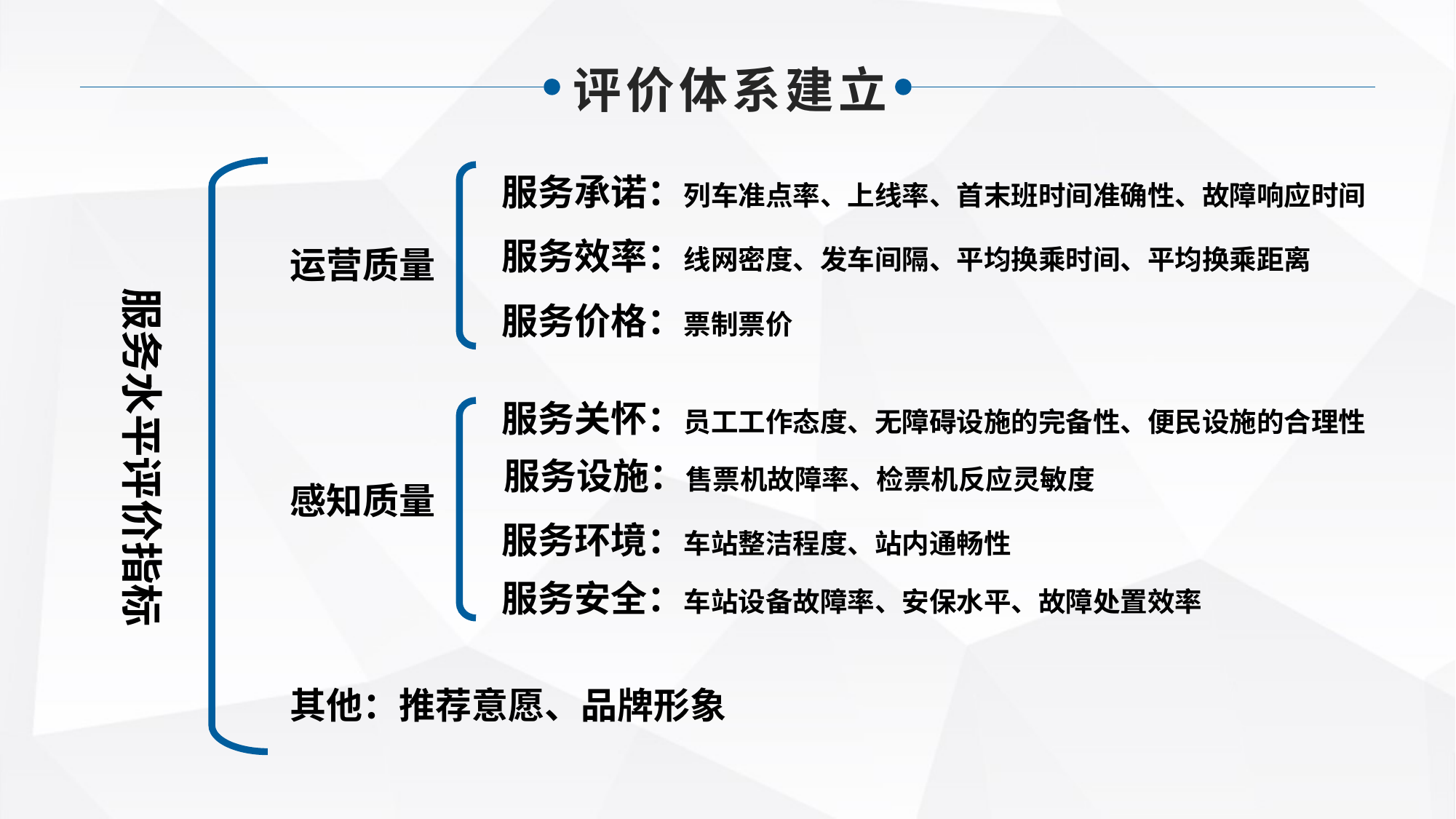

评价体系建立

服务承诺：列车准点率、上线率、首末班时间准确性、故障响应时间

服务效率：线网密度、发车间隔、平均换乘时间、平均换乘距离
运营质量
服务水平评价指标
服务价格：票制票价
服务关怀：员工工作态度、无障碍设施的完备性、便民设施的合理性

服务设施：售票机故障率、检票机反应灵敏度
感知质量
服务环境：车站整洁程度、站内通畅性
服务安全：车站设备故障率、安保水平、故障处置效率
其他：推荐意愿、品牌形象